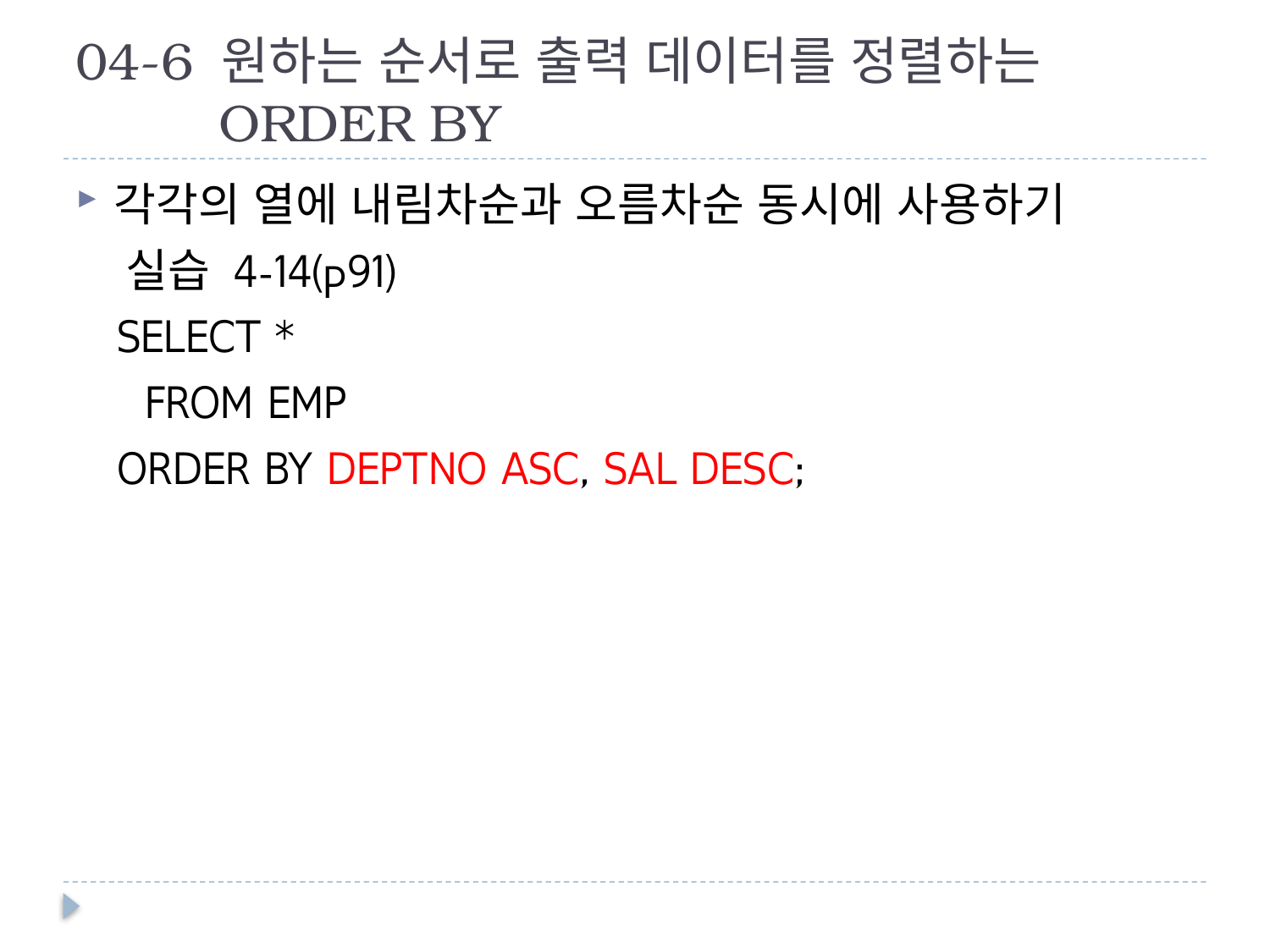

# 04-6 원하는 순서로 출력 데이터를 정렬하는 ORDER BY
각각의 열에 내림차순과 오름차순 동시에 사용하기
   실습 4-14(p91)
   SELECT *
     FROM EMP
   ORDER BY DEPTNO ASC, SAL DESC;